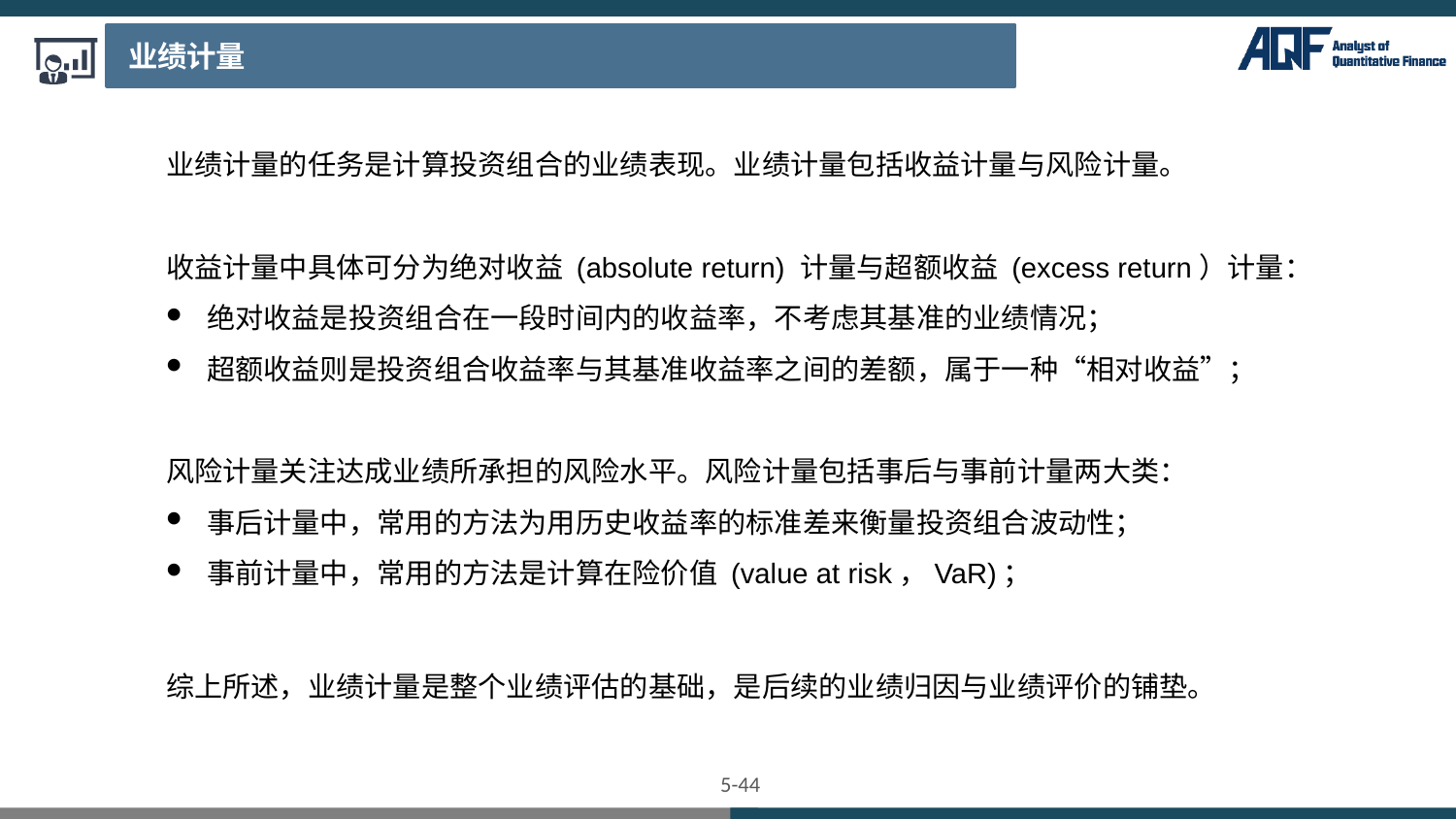

业绩计量
业绩计量的任务是计算投资组合的业绩表现。业绩计量包括收益计量与风险计量。

收益计量中具体可分为绝对收益 (absolute return) 计量与超额收益 (excess return）计量：
绝对收益是投资组合在一段时间内的收益率，不考虑其基准的业绩情况；
超额收益则是投资组合收益率与其基准收益率之间的差额，属于一种“相对收益”；

风险计量关注达成业绩所承担的风险水平。风险计量包括事后与事前计量两大类：
事后计量中，常用的方法为用历史收益率的标准差来衡量投资组合波动性；
事前计量中，常用的方法是计算在险价值 (value at risk，VaR)；

综上所述，业绩计量是整个业绩评估的基础，是后续的业绩归因与业绩评价的铺垫。